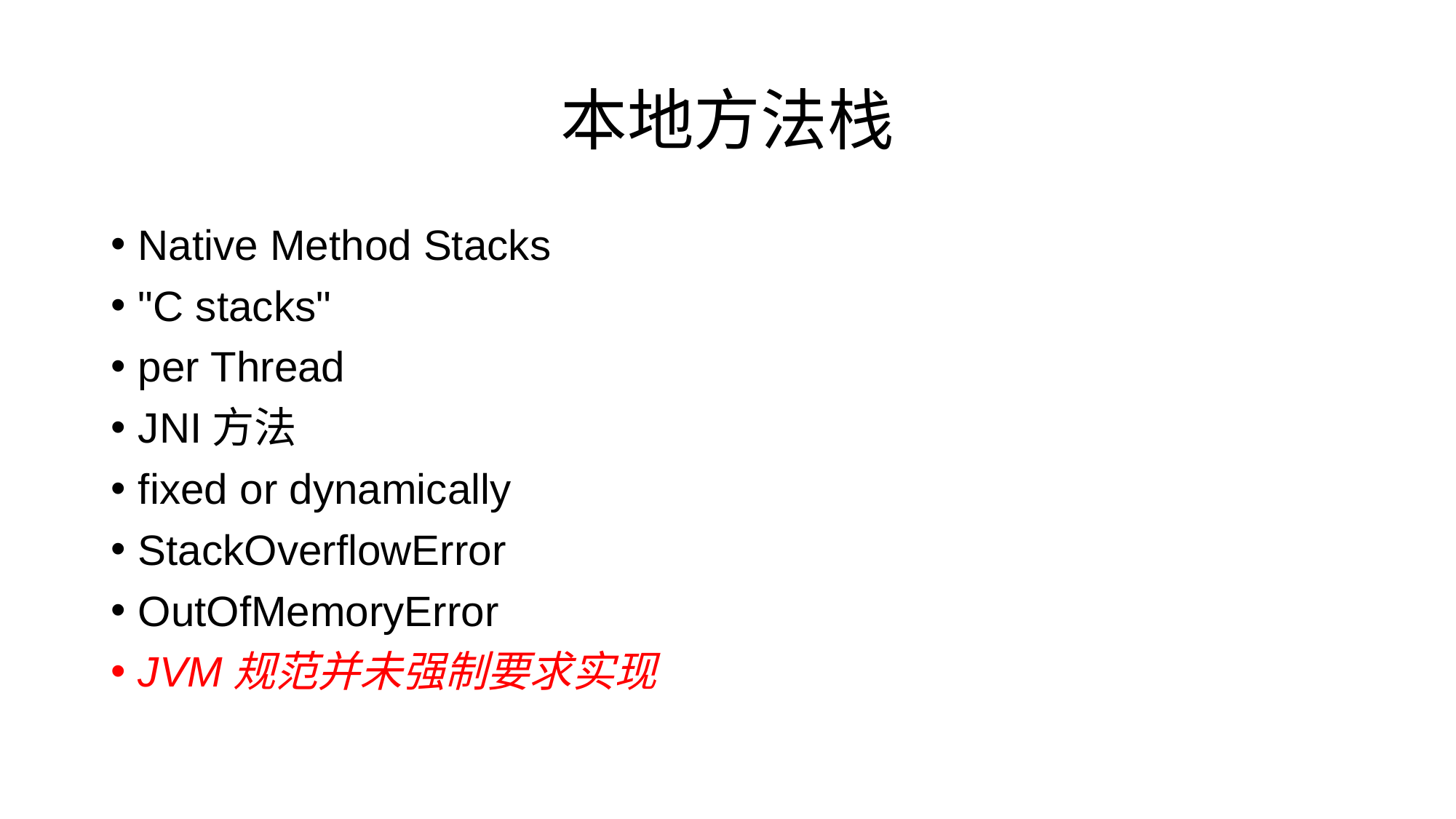

# 本地方法栈
Native Method Stacks
"C stacks"
per Thread
JNI方法
fixed or dynamically
StackOverflowError
OutOfMemoryError
JVM规范并未强制要求实现